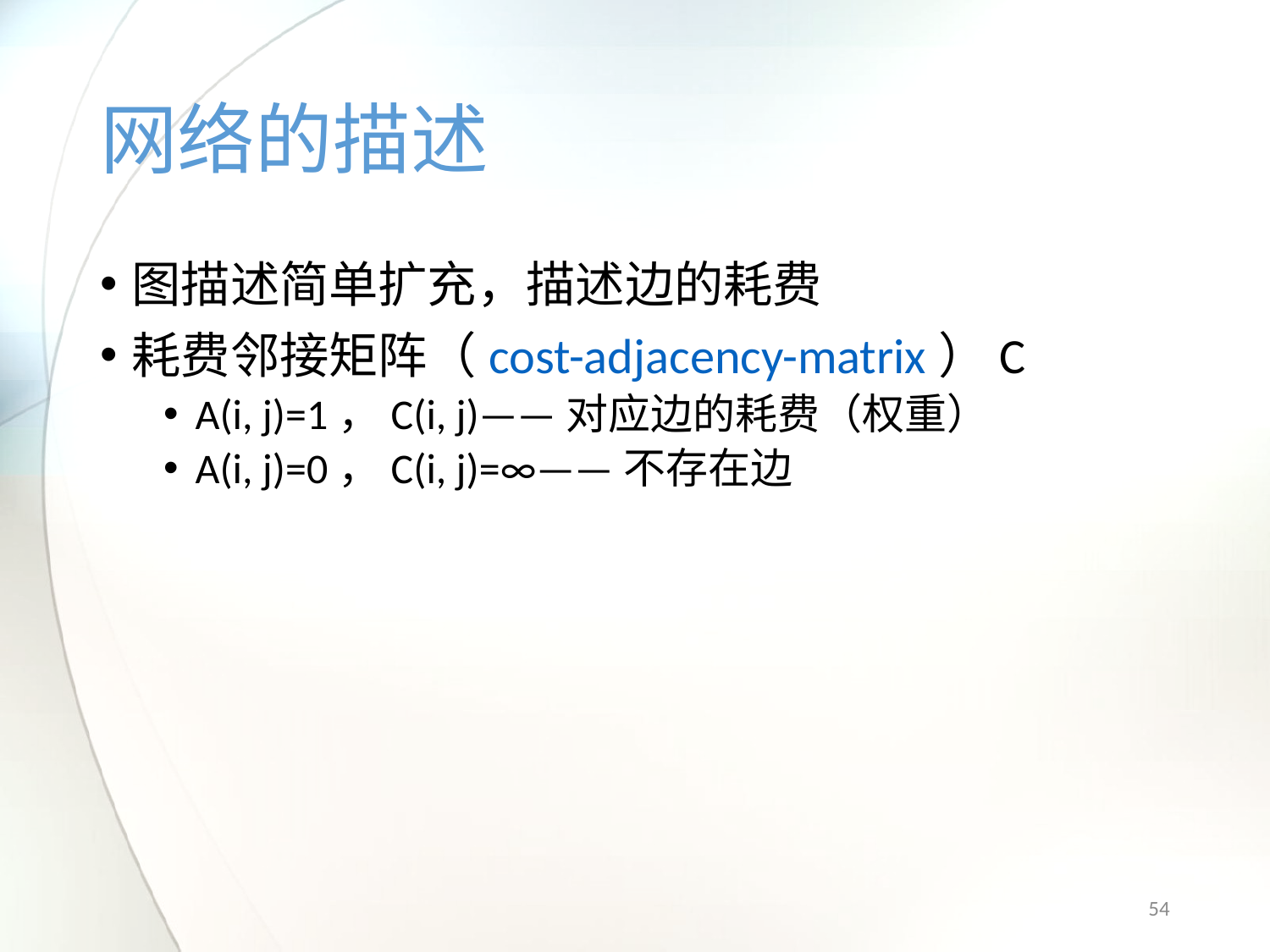

# 网络的描述
图描述简单扩充，描述边的耗费
耗费邻接矩阵（cost-adjacency-matrix）C
A(i, j)=1，C(i, j)——对应边的耗费（权重）
A(i, j)=0，C(i, j)=∞——不存在边
54